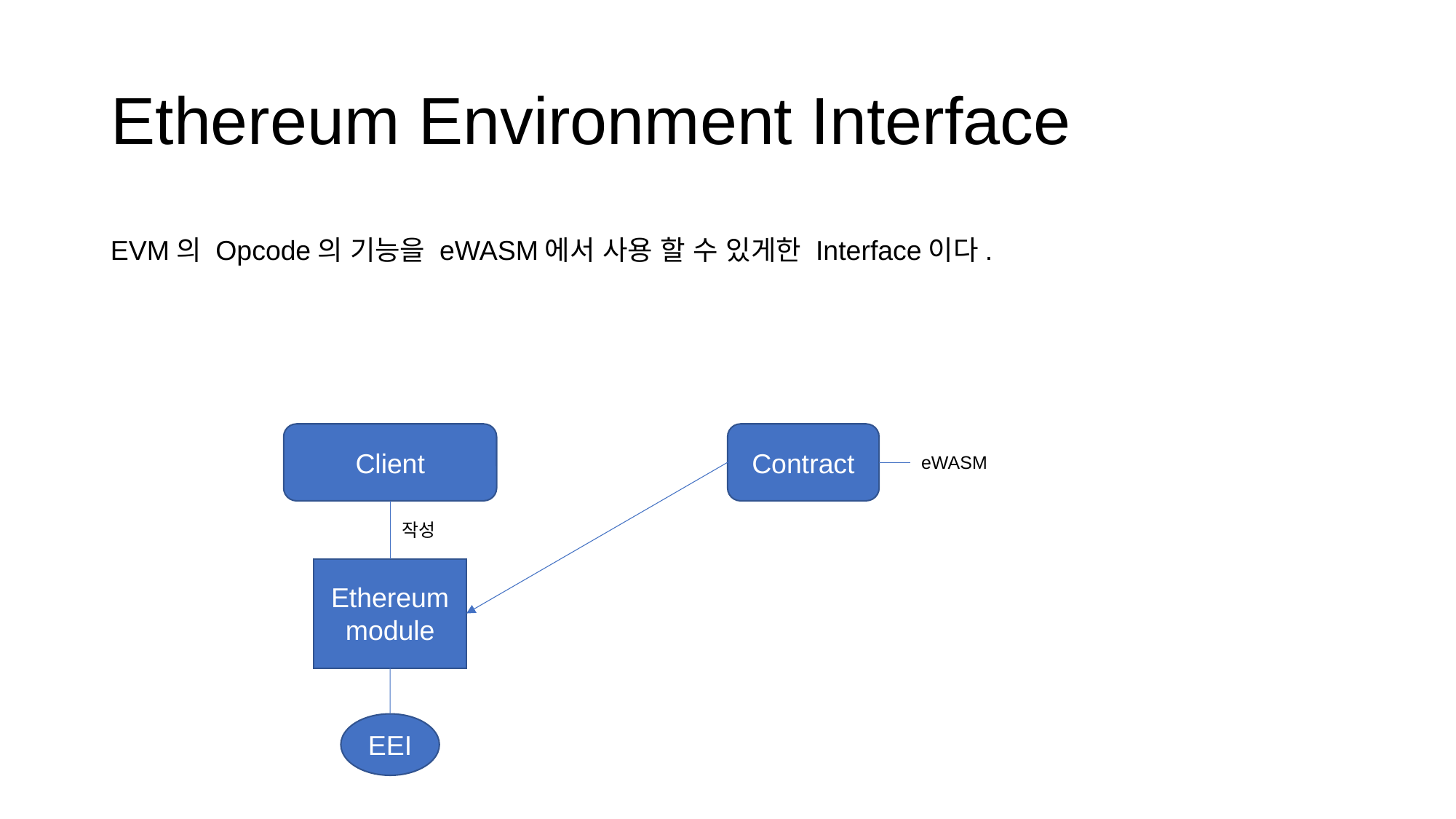

# Ethereum Environment Interface
EVM의 Opcode의 기능을 eWASM에서 사용 할 수 있게한 Interface이다.
Client
Contract
eWASM
작성
Ethereum module
EEI